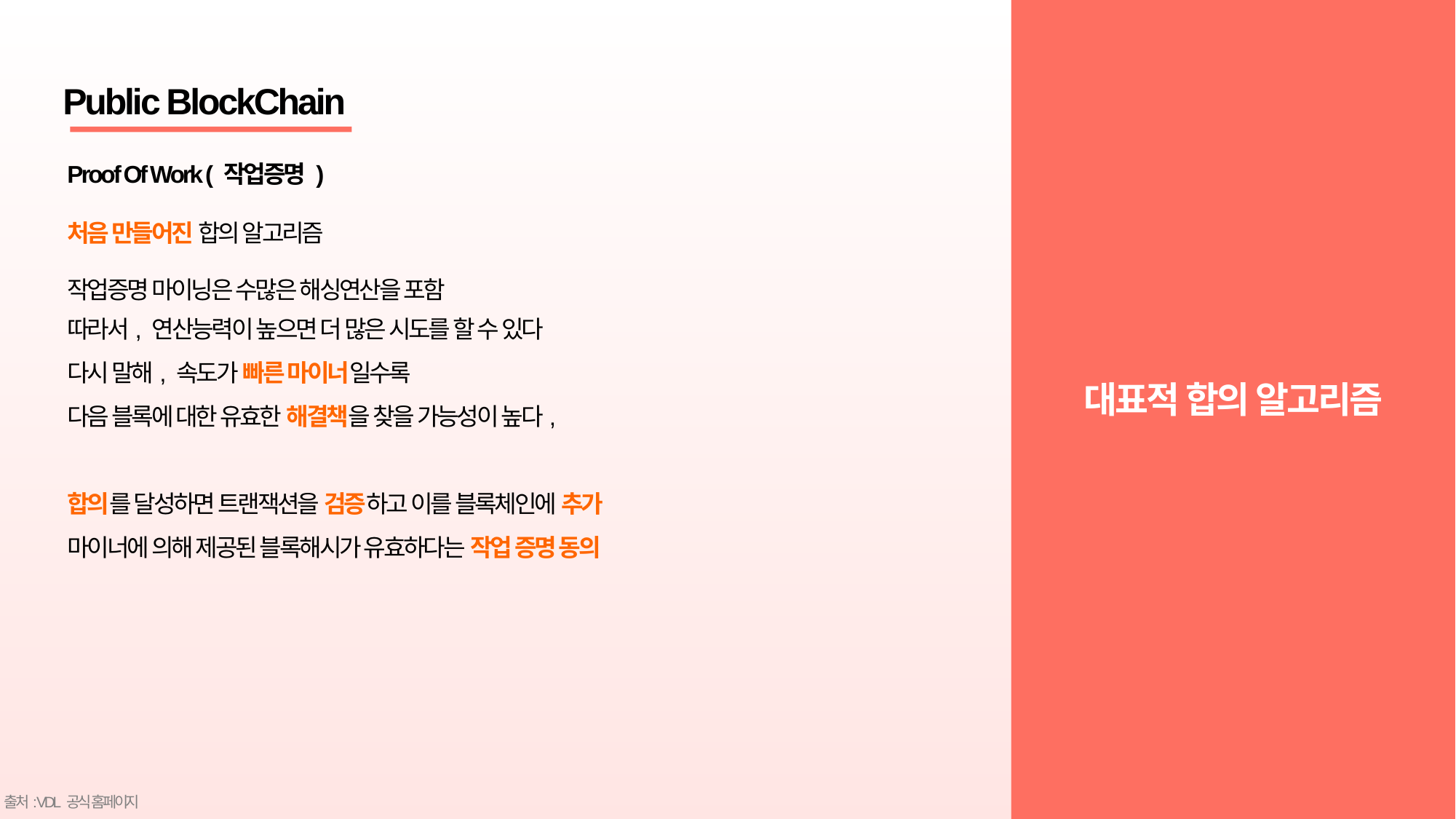

Public BlockChain

Proof Of Work ( 작업증명 )

처음 만들어진 합의 알고리즘
작업증명 마이닝은 수많은 해싱연산을 포함
따라서, 연산능력이 높으면 더 많은 시도를 할 수 있다
다시 말해, 속도가 빠른 마이너일수록
다음 블록에 대한 유효한 해결책을 찾을 가능성이 높다,

합의를 달성하면 트랜잭션을 검증하고 이를 블록체인에 추가
마이너에 의해 제공된 블록해시가 유효하다는 작업 증명 동의

대표적 합의 알고리즘
출처: VDL 공식 홈페이지